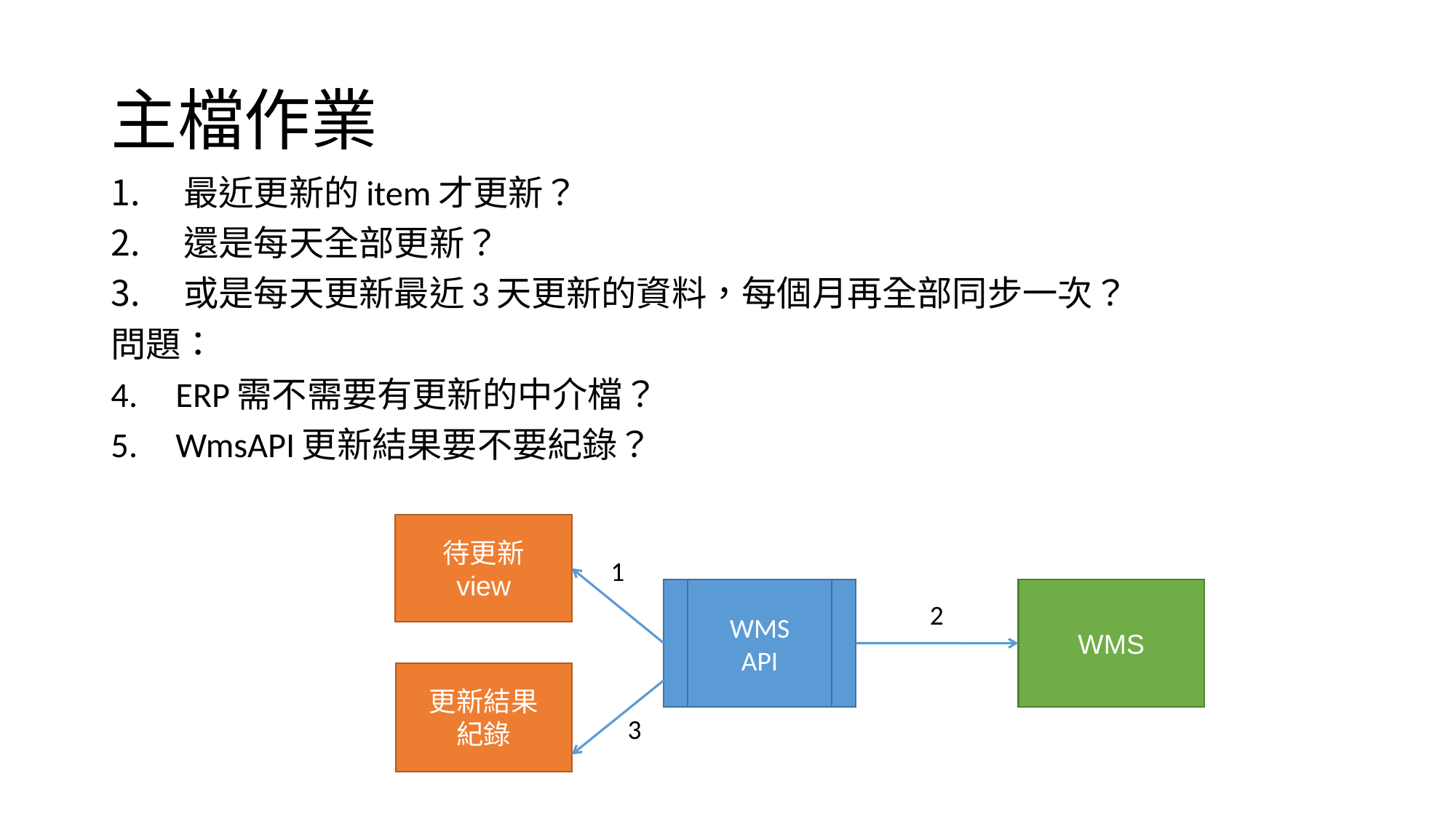

# 主檔作業
最近更新的item才更新？
還是每天全部更新？
或是每天更新最近3天更新的資料，每個月再全部同步一次？
問題：
ERP需不需要有更新的中介檔？
WmsAPI更新結果要不要紀錄？
待更新
view
1
WMS
API
WMS
2
更新結果
紀錄
3